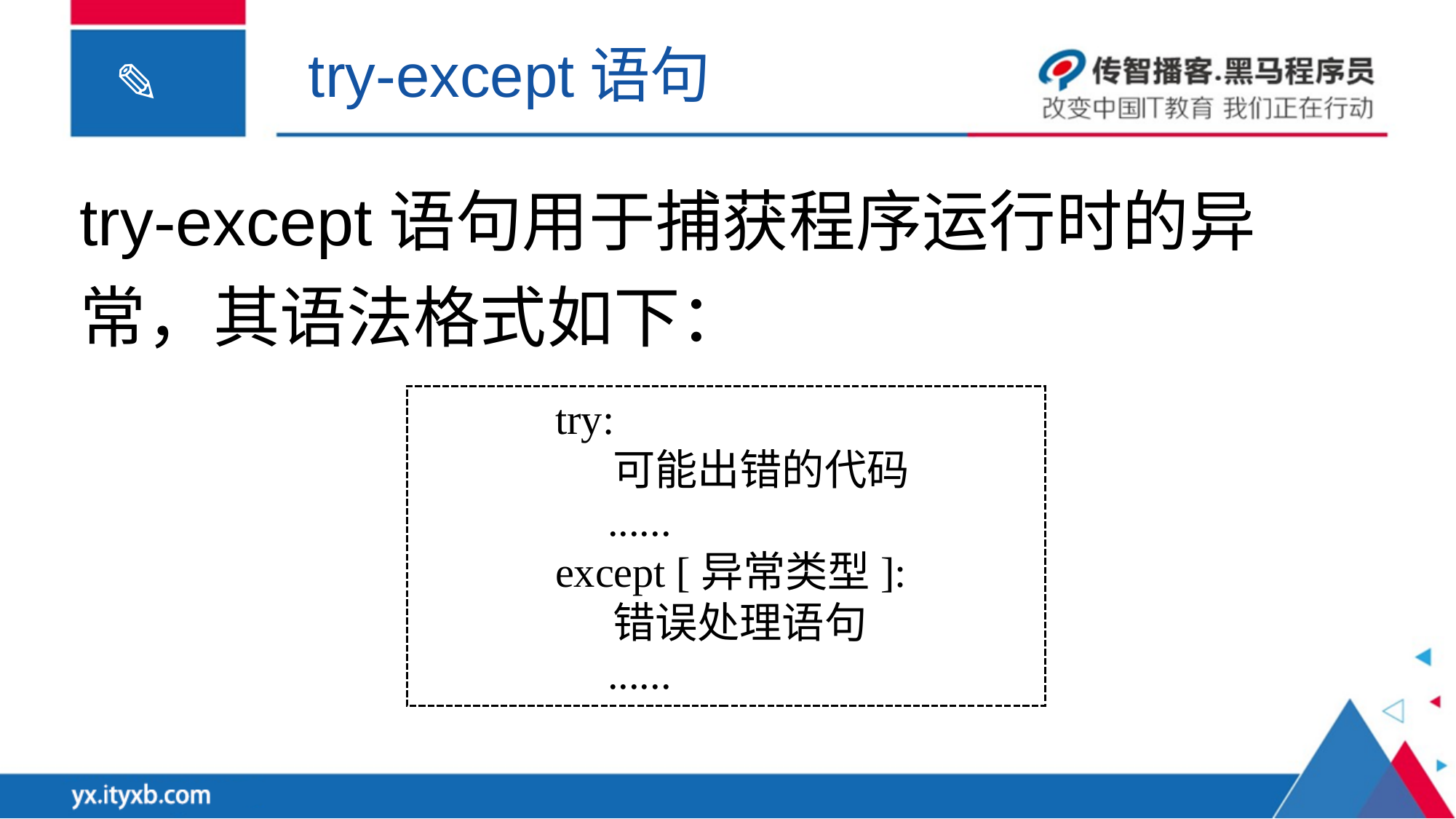

try-except语句
try-except语句用于捕获程序运行时的异常，其语法格式如下：

try:
     可能出错的代码
     ......
except [异常类型]:
     错误处理语句
     ......